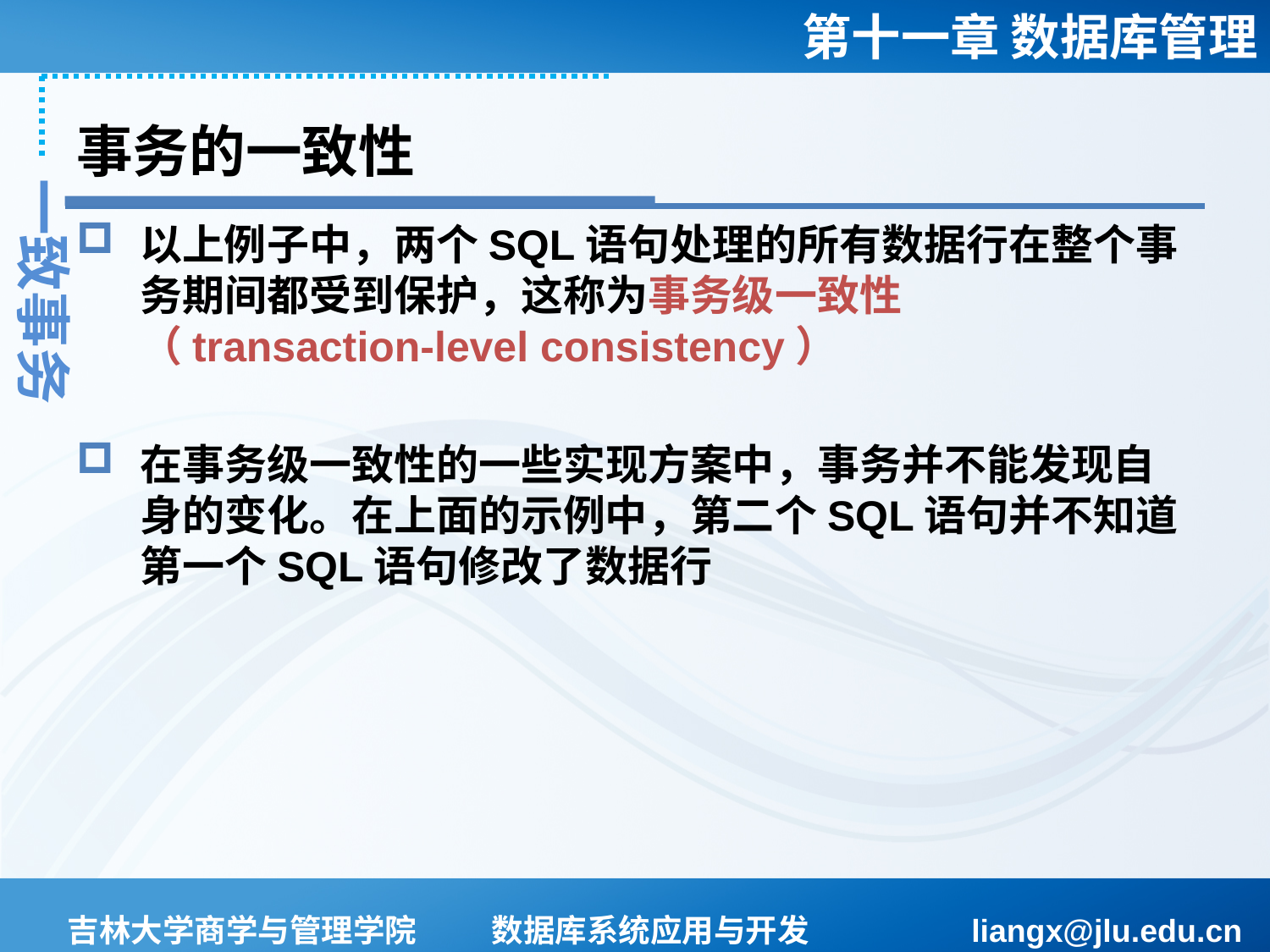

# 事务的一致性
一致事务
以上例子中，两个SQL语句处理的所有数据行在整个事务期间都受到保护，这称为事务级一致性（transaction-level consistency）

在事务级一致性的一些实现方案中，事务并不能发现自身的变化。在上面的示例中，第二个SQL语句并不知道第一个SQL语句修改了数据行